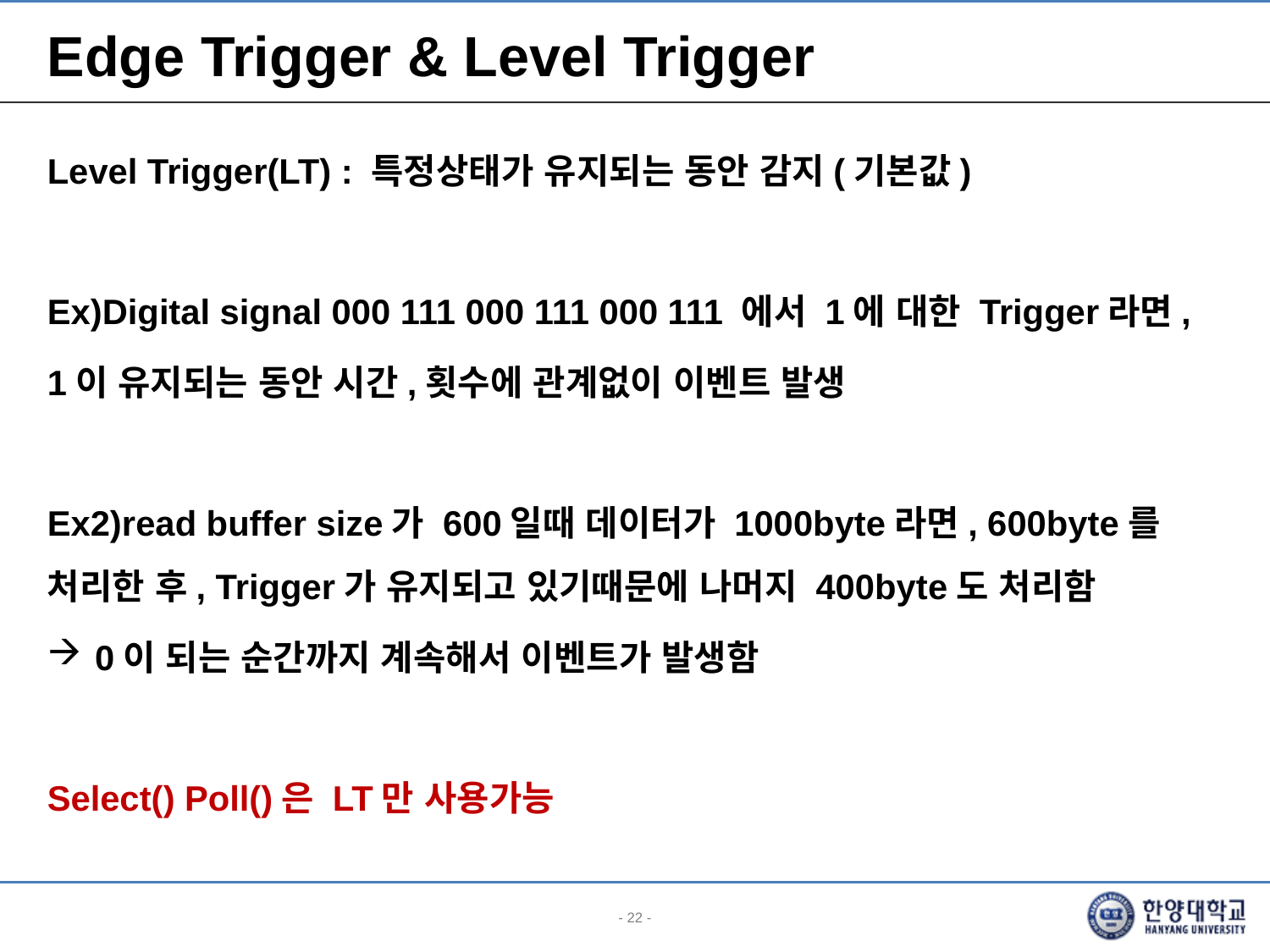

# Edge Trigger & Level Trigger
Level Trigger(LT) : 특정상태가 유지되는 동안 감지(기본값)

Ex)Digital signal 000 111 000 111 000 111 에서 1에 대한 Trigger라면,
1이 유지되는 동안 시간,횟수에 관계없이 이벤트 발생

Ex2)read buffer size가 600일때 데이터가 1000byte라면, 600byte를 처리한 후, Trigger가 유지되고 있기때문에 나머지 400byte도 처리함
0이 되는 순간까지 계속해서 이벤트가 발생함

Select() Poll()은 LT만 사용가능